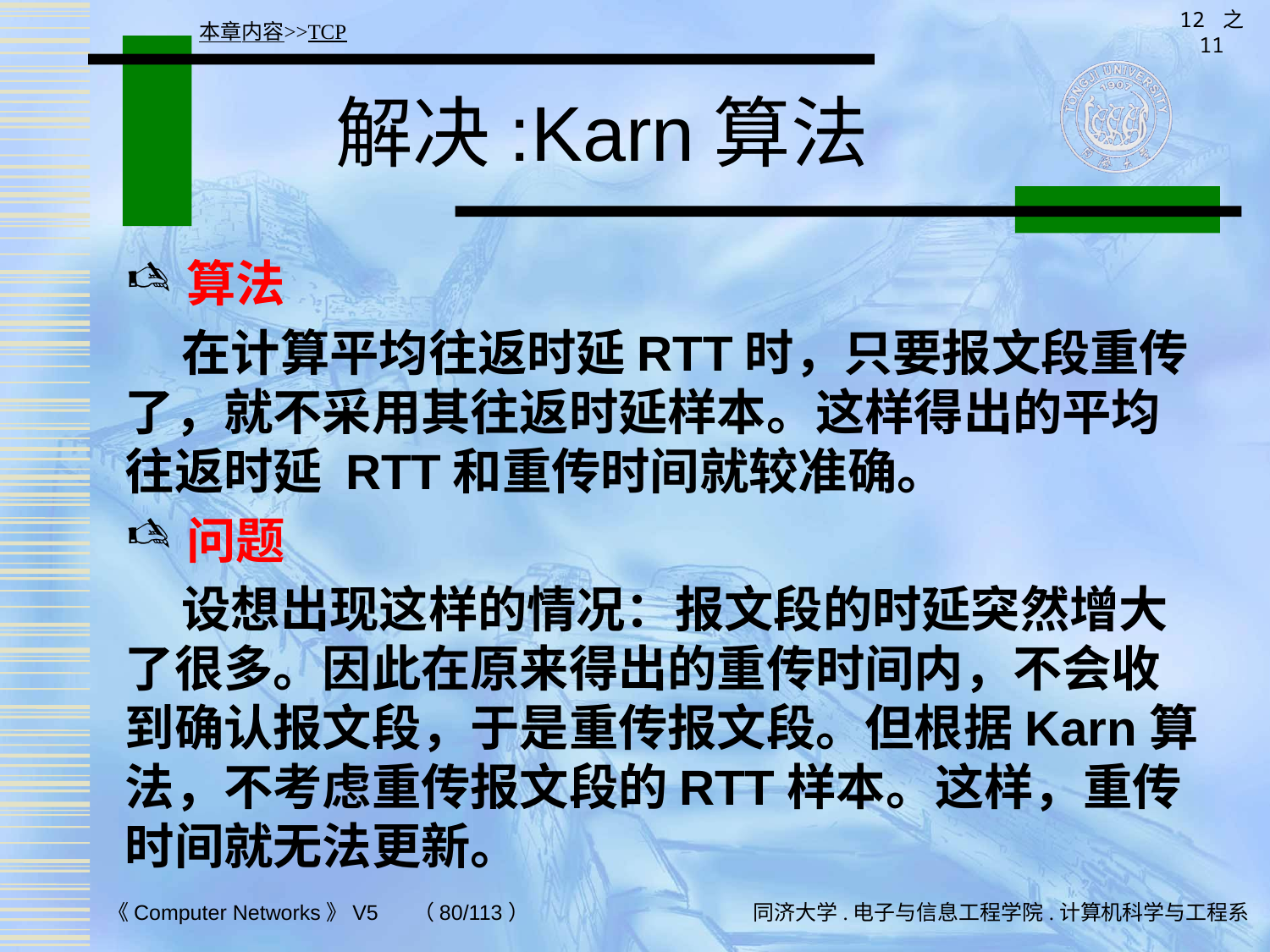

12 之 11
本章内容>>TCP
# 解决:Karn算法
算法
    在计算平均往返时延RTT时，只要报文段重传了，就不采用其往返时延样本。这样得出的平均往返时延 RTT和重传时间就较准确。
问题
    设想出现这样的情况：报文段的时延突然增大了很多。因此在原来得出的重传时间内，不会收到确认报文段，于是重传报文段。但根据Karn算法，不考虑重传报文段的RTT样本。这样，重传时间就无法更新。